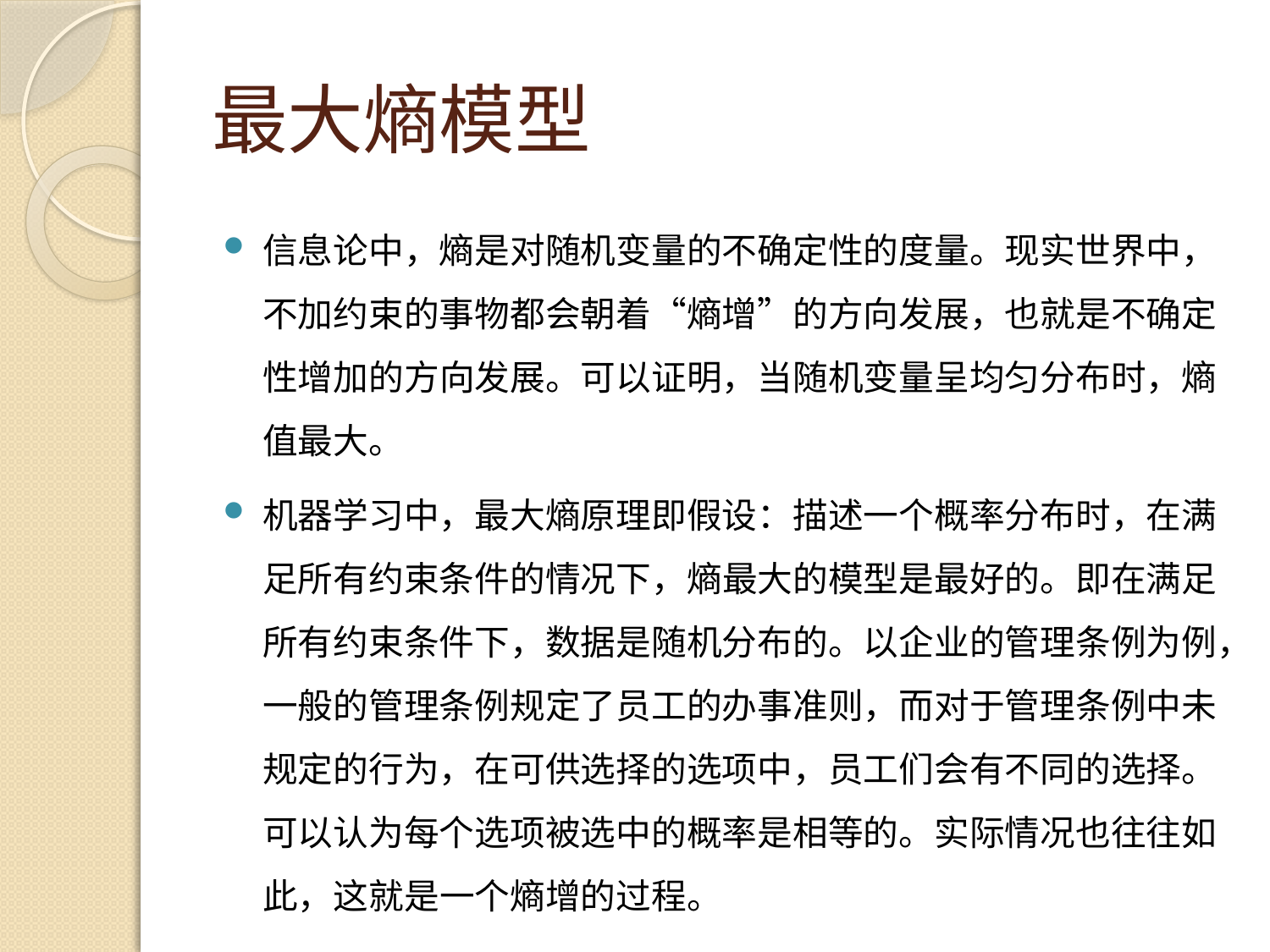

# 最大熵模型
信息论中，熵是对随机变量的不确定性的度量。现实世界中，不加约束的事物都会朝着“熵增”的方向发展，也就是不确定性增加的方向发展。可以证明，当随机变量呈均匀分布时，熵值最大。
机器学习中，最大熵原理即假设：描述一个概率分布时，在满足所有约束条件的情况下，熵最大的模型是最好的。即在满足所有约束条件下，数据是随机分布的。以企业的管理条例为例，一般的管理条例规定了员工的办事准则，而对于管理条例中未规定的行为，在可供选择的选项中，员工们会有不同的选择。可以认为每个选项被选中的概率是相等的。实际情况也往往如此，这就是一个熵增的过程。